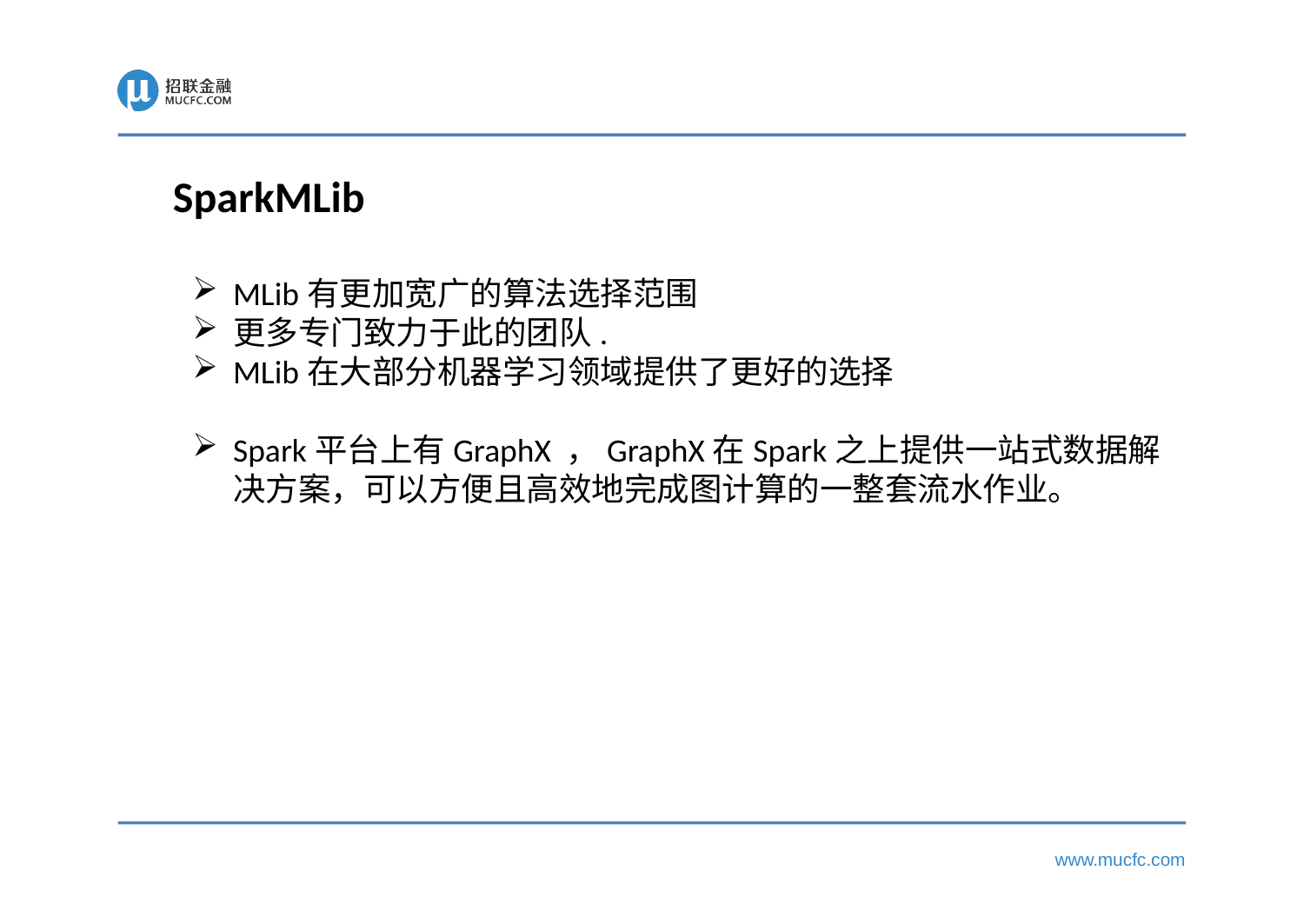

SparkMLib
MLib有更加宽广的算法选择范围
更多专门致力于此的团队.
MLib在大部分机器学习领域提供了更好的选择

Spark平台上有GraphX ，GraphX在Spark之上提供一站式数据解决方案，可以方便且高效地完成图计算的一整套流水作业。